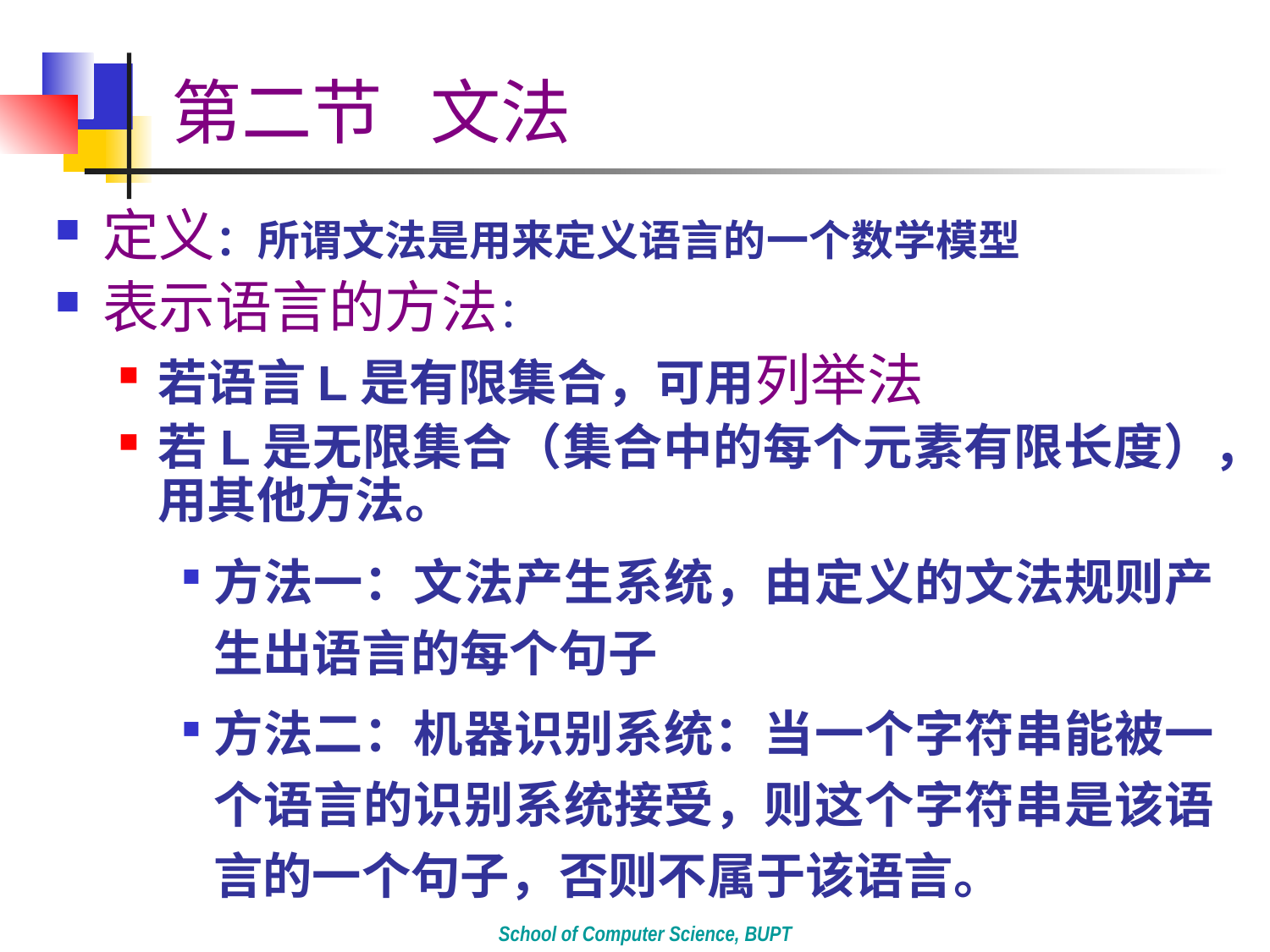

# 第二节   文法
定义：所谓文法是用来定义语言的一个数学模型
表示语言的方法：
若语言L是有限集合，可用列举法
若L是无限集合（集合中的每个元素有限长度），用其他方法。
方法一：文法产生系统，由定义的文法规则产生出语言的每个句子
方法二：机器识别系统：当一个字符串能被一个语言的识别系统接受，则这个字符串是该语言的一个句子，否则不属于该语言。

School of Computer Science, BUPT
18